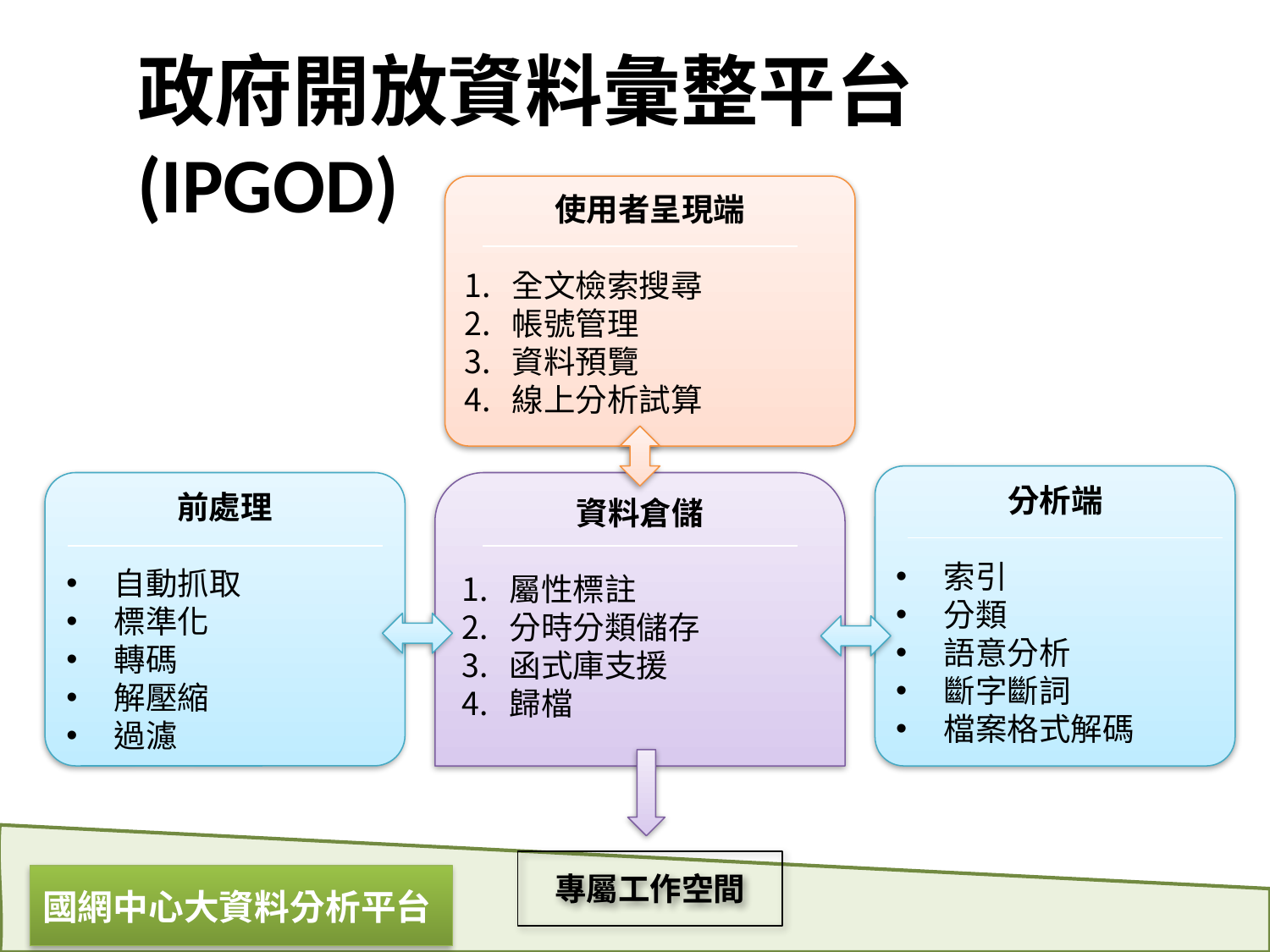

政府開放資料彙整平台 (IPGOD)
使用者呈現端

全文檢索搜尋
帳號管理
資料預覽
線上分析試算

分析端

索引
分類
語意分析
斷字斷詞
檔案格式解碼
前處理

自動抓取
標準化
轉碼
解壓縮
過濾

資料倉儲

屬性標註
分時分類儲存
函式庫支援
歸檔

專屬工作空間
國網中心大資料分析平台